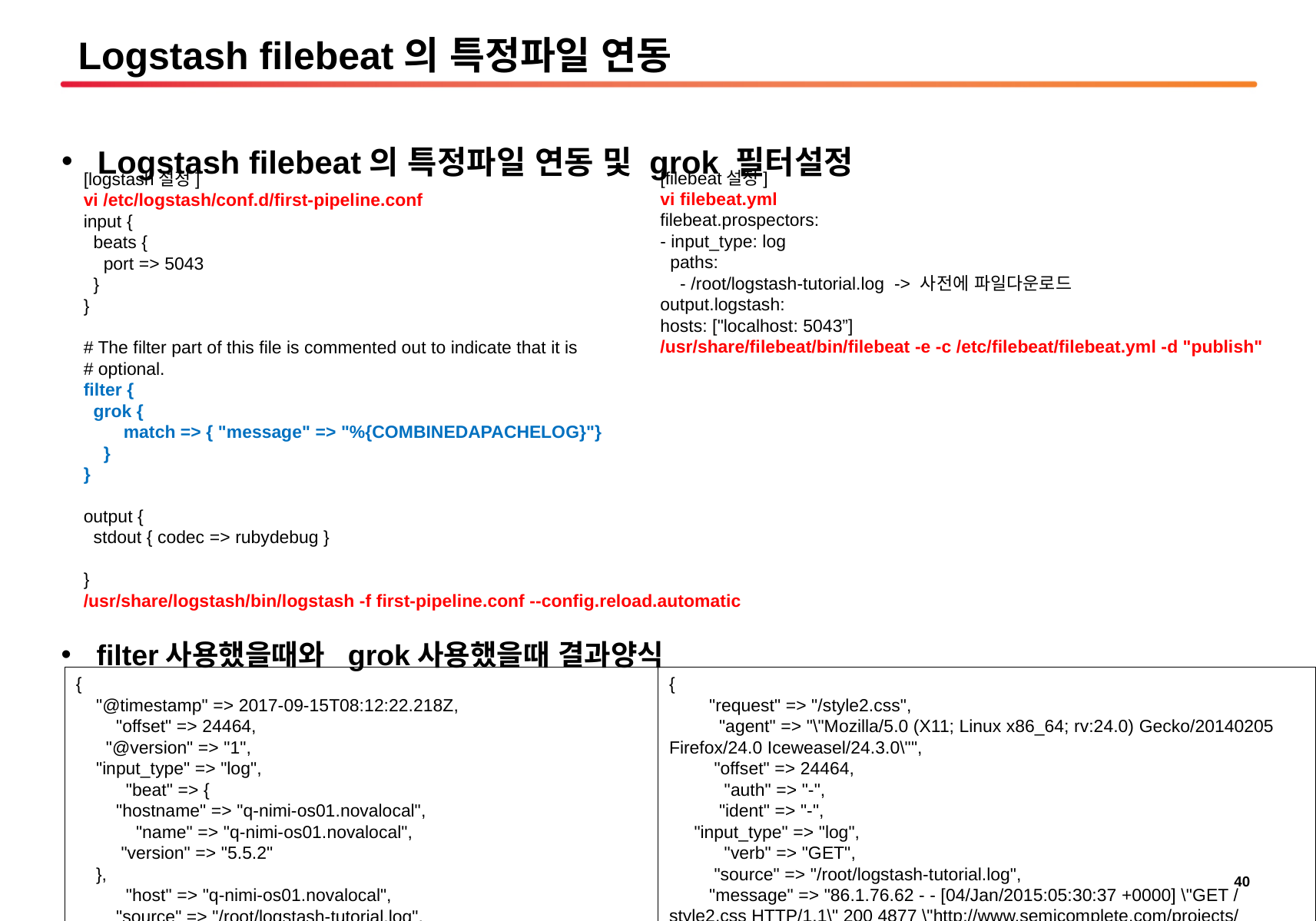

# Logstash filebeat의 특정파일 연동

 Logstash filebeat의 특정파일 연동 및 grok 필터설정
[filebeat설정]
vi filebeat.yml
filebeat.prospectors:
- input_type: log
  paths:
    - /root/logstash-tutorial.log  -> 사전에 파일다운로드
output.logstash:
hosts: ["localhost: 5043”]
/usr/share/filebeat/bin/filebeat -e -c /etc/filebeat/filebeat.yml -d "publish"
[logstash설정]
vi /etc/logstash/conf.d/first-pipeline.conf
input {
  beats {
    port => 5043
  }
}

# The filter part of this file is commented out to indicate that it is
# optional.
filter {
  grok {
        match => { "message" => "%{COMBINEDAPACHELOG}"}
    }
}

output {
  stdout { codec => rubydebug }

}
/usr/share/logstash/bin/logstash -f first-pipeline.conf --config.reload.automatic
 filter사용했을때와  grok사용했을때 결과양식
{
    "@timestamp" => 2017-09-15T08:12:22.218Z,
        "offset" => 24464,
      "@version" => "1",
    "input_type" => "log",
          "beat" => {
        "hostname" => "q-nimi-os01.novalocal",
            "name" => "q-nimi-os01.novalocal",
         "version" => "5.5.2"
    },
          "host" => "q-nimi-os01.novalocal",
        "source" => "/root/logstash-tutorial.log",
       "message" => "86.1.76.62 - - [04/Jan/2015:05:30:37 +0000] \"GET /style2.css HTTP/1.1\" 200 4877 \"http://www.semicomplete.com/projects/xdotool/\" \"Mozilla/5.0 (X11; Linux x86_64; rv:24.0) Gecko/20140205 Firefox/24.0 Iceweasel/24.3.0\"",
          "type" => "log",
          "tags" => [
        [0] "beats_input_codec_plain_applied"
    ]
}
{
        "request" => "/style2.css",
          "agent" => "\"Mozilla/5.0 (X11; Linux x86_64; rv:24.0) Gecko/20140205 Firefox/24.0 Iceweasel/24.3.0\"",
         "offset" => 24464,
           "auth" => "-",
          "ident" => "-",
     "input_type" => "log",
           "verb" => "GET",
         "source" => "/root/logstash-tutorial.log",
        "message" => "86.1.76.62 - - [04/Jan/2015:05:30:37 +0000] \"GET /style2.css HTTP/1.1\" 200 4877 \"http://www.semicomplete.com/projects/xdotool/\" \"Mozilla/5.0 (X11; Linux x86_64; rv:24.0) Gecko/20140205 Firefox/24.0 Iceweasel/24.3.0\"",
           "type" => "log",
           "tags" => [
        [0] "beats_input_codec_plain_applied"
    ],
       "referrer" => "\"http://www.semicomplete.com/projects/xdotool/\"",
     "@timestamp" => 2017-09-15T08:18:41.010Z,
       "response" => "200",
          "bytes" => "4877",
       "clientip" => "86.1.76.62",
       "@version" => "1",
           "beat" => {
        "hostname" => "q-nimi-os01.novalocal",
            "name" => "q-nimi-os01.novalocal",
         "version" => "5.5.2"
    },
           "host" => "q-nimi-os01.novalocal",
    "httpversion" => "1.1",
      "timestamp" => "04/Jan/2015:05:30:37 +0000"